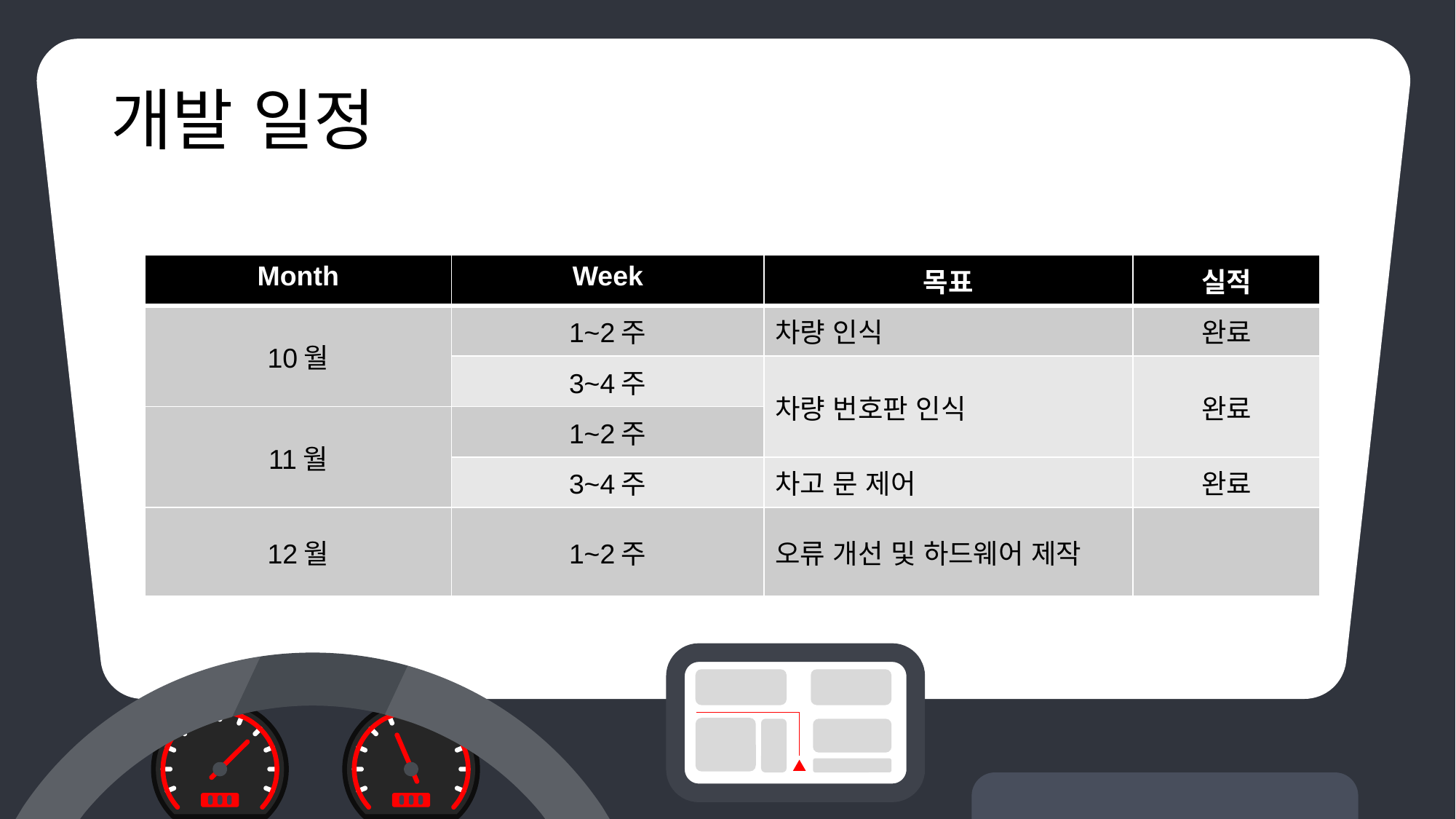

# 개발 일정

| Month | Week | 목표 | 실적 |
| --- | --- | --- | --- |
| 10월 | 1~2주 | 차량 인식 | 완료 |
|  | 3~4주 | 차량 번호판 인식 | 완료 |
| 11월 | 1~2주 | 차량 번호판 인식 |  |
|  | 3~4주 | 차고 문 제어 | 완료 |
| 12월 | 1~2주 | 오류 개선 및 하드웨어 제작 |  |